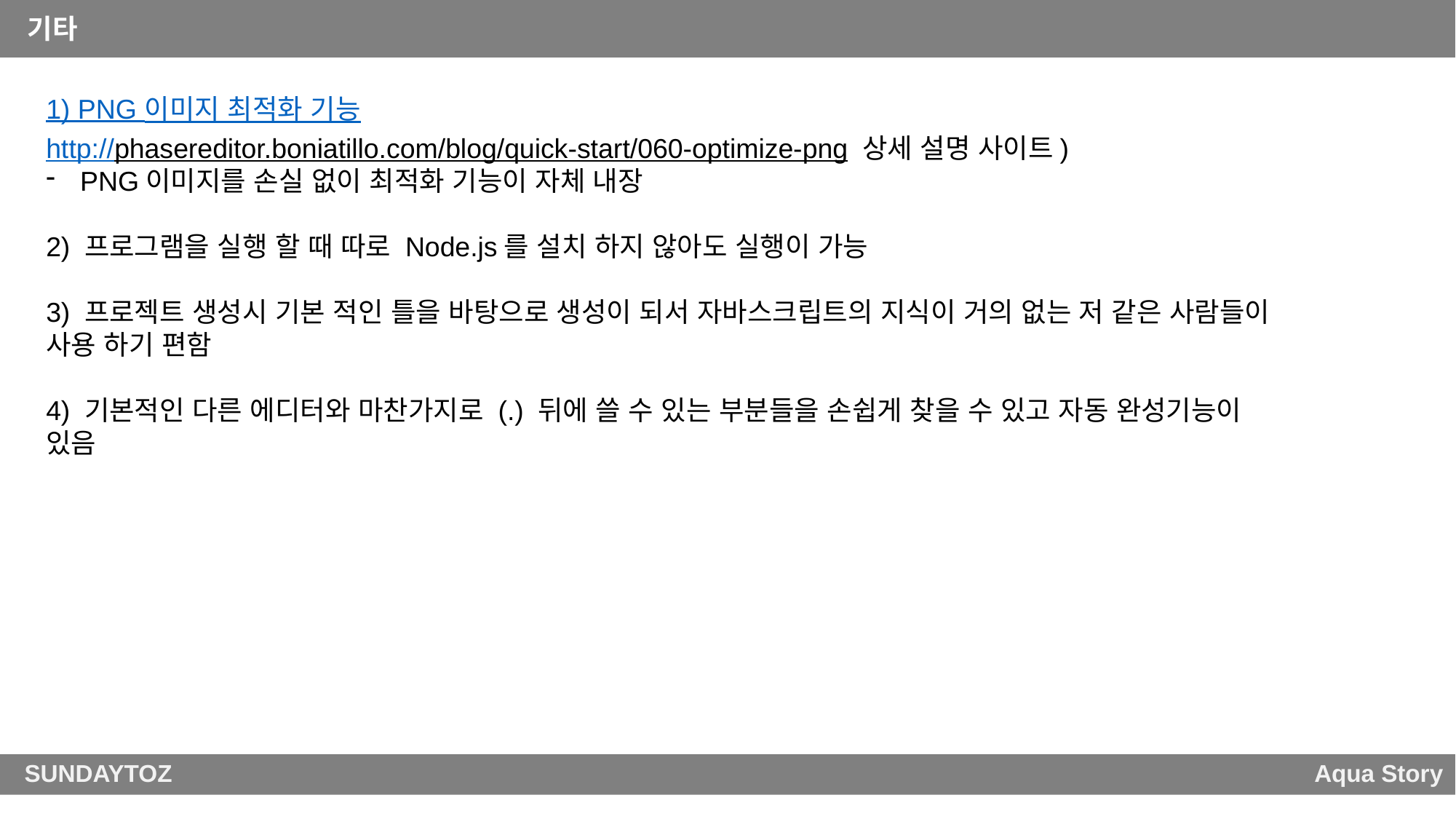

기타
1) PNG 이미지 최적화 기능
http://phasereditor.boniatillo.com/blog/quick-start/060-optimize-png 상세 설명 사이트)
PNG이미지를 손실 없이 최적화 기능이 자체 내장

2) 프로그램을 실행 할 때 따로 Node.js를 설치 하지 않아도 실행이 가능

3) 프로젝트 생성시 기본 적인 틀을 바탕으로 생성이 되서 자바스크립트의 지식이 거의 없는 저 같은 사람들이 사용 하기 편함

4) 기본적인 다른 에디터와 마찬가지로 (.) 뒤에 쓸 수 있는 부분들을 손쉽게 찾을 수 있고 자동 완성기능이 있음
SUNDAYTOZ
Aqua Story